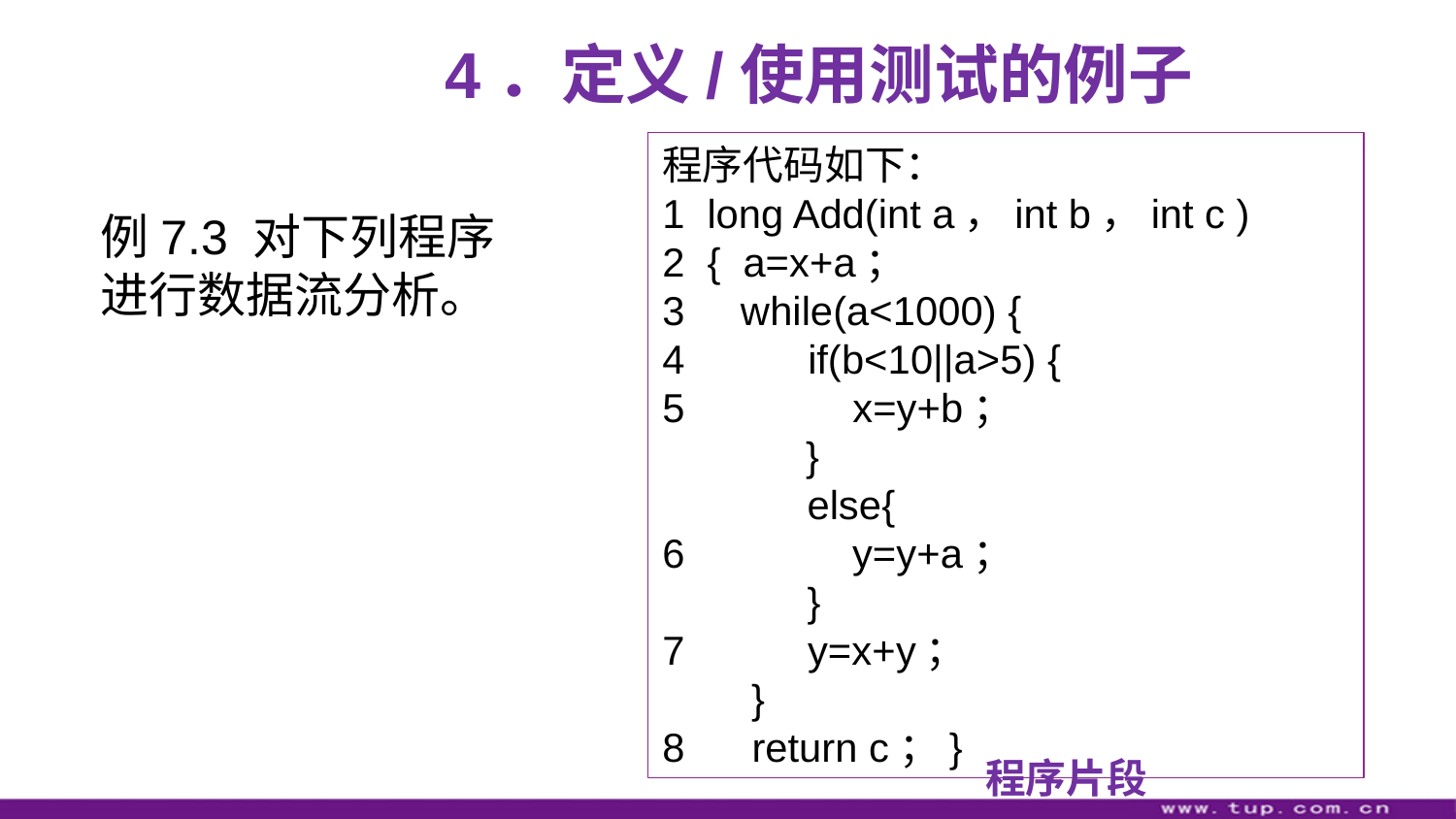

4．定义/使用测试的例子
程序代码如下：
1  long Add(int a，int b，int c )
2  {  a=x+a；
3     while(a<1000) {
4	if(b<10||a>5) {
5	    x=y+b；
}
             else{
6               y=y+a；
             }
7           y=x+y；
        }
8      return c；}
例7.3 对下列程序进行数据流分析。
程序片段